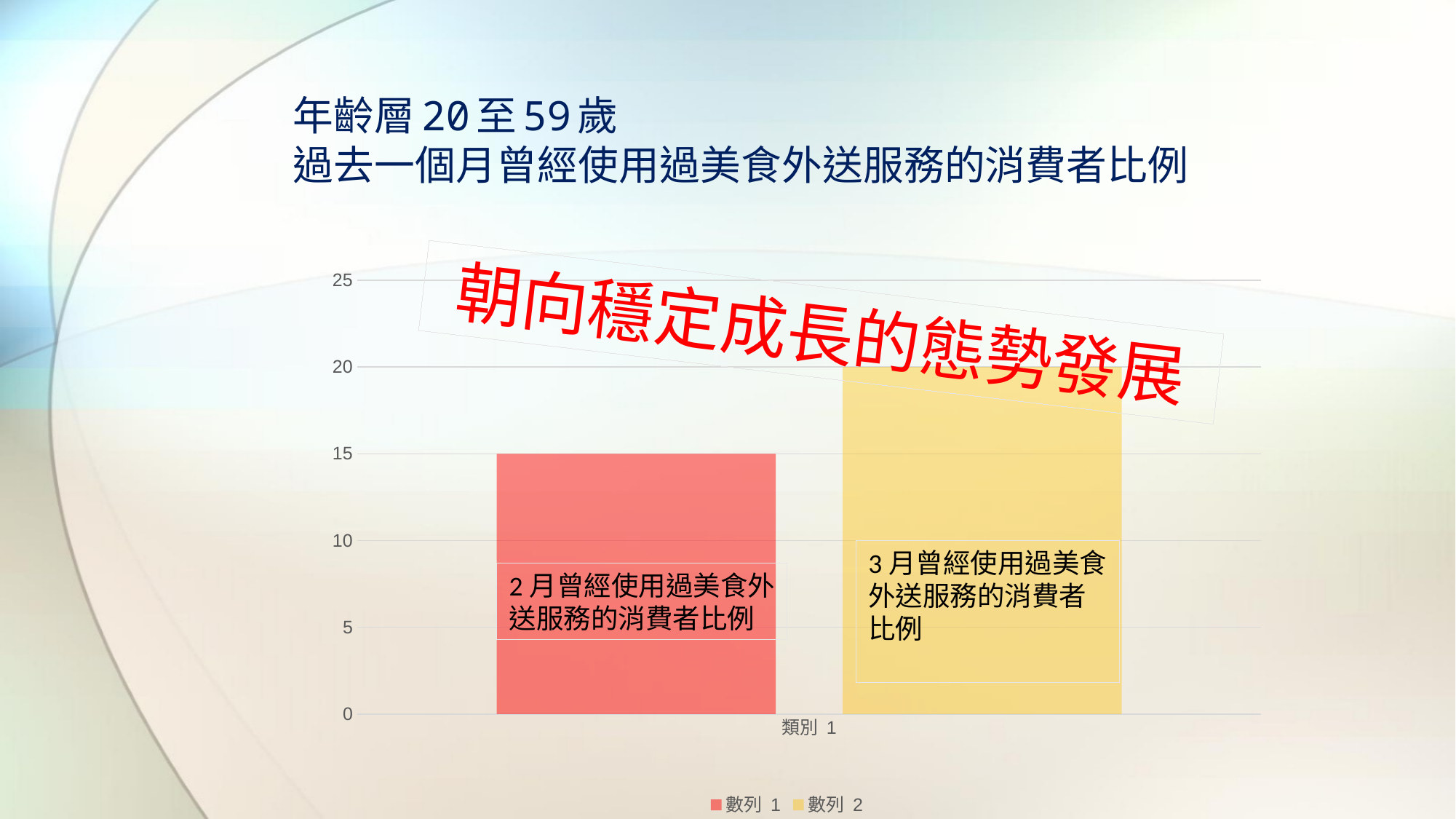

# 年齡層20至59歲 過去一個月曾經使用過美食外送服務的消費者比例

### Chart

| Category | 數列 1 | 數列 2 |
|---|---|---|
| 類別 1 | 15.0 | 20.0 |
朝向穩定成長的態勢發展
3月曾經使用過美食外送服務的消費者比例

2月曾經使用過美食外送服務的消費者比例